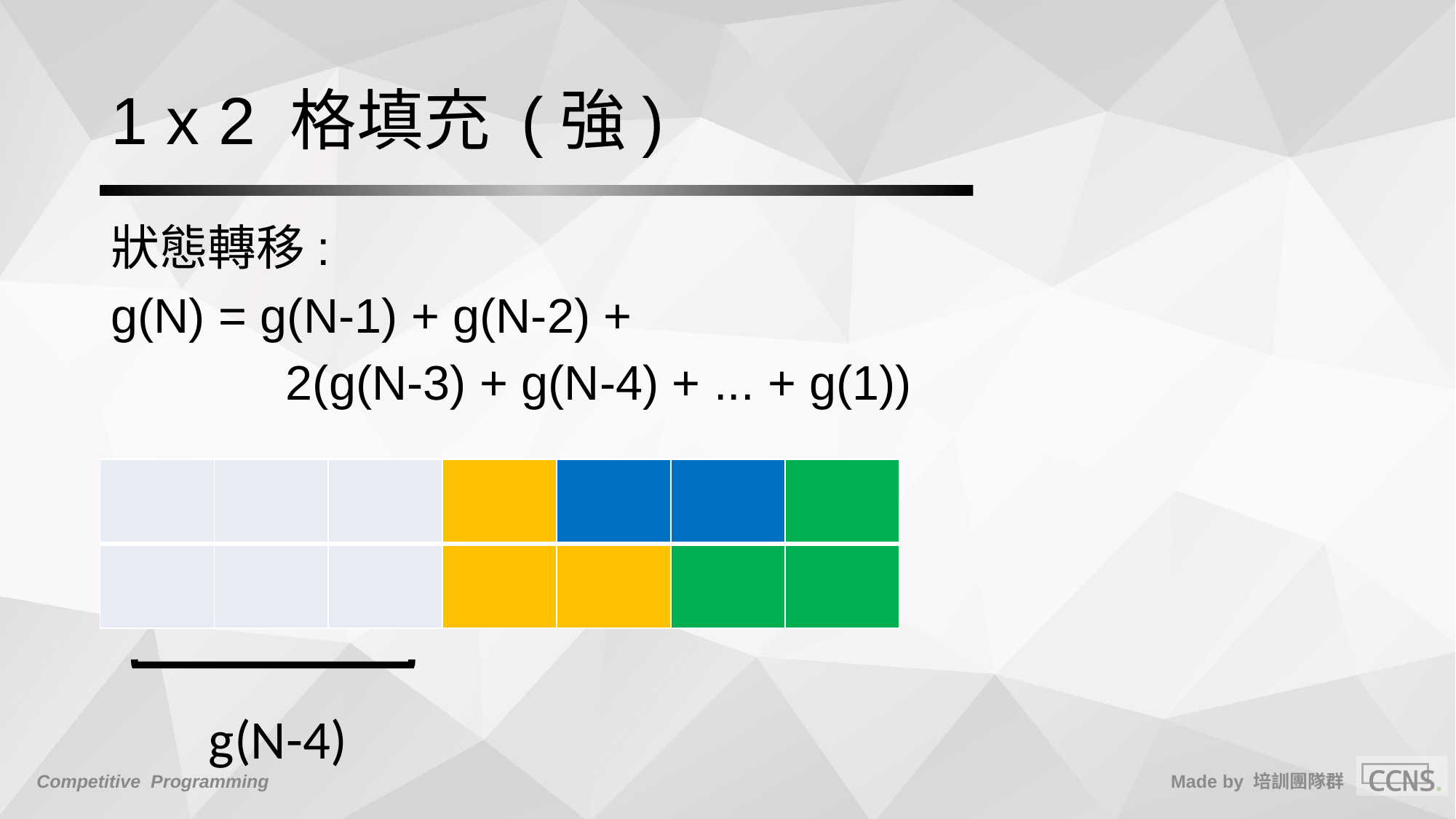

# 1 x 2 格填充 (強)
狀態轉移:
g(N) = g(N-1) + g(N-2) +
             2(g(N-3) + g(N-4) + ... + g(1))
|  |  |  |  |  |  |  |
| --- | --- | --- | --- | --- | --- | --- |
|  |  |  |  |  |  |  |

g(N-4)